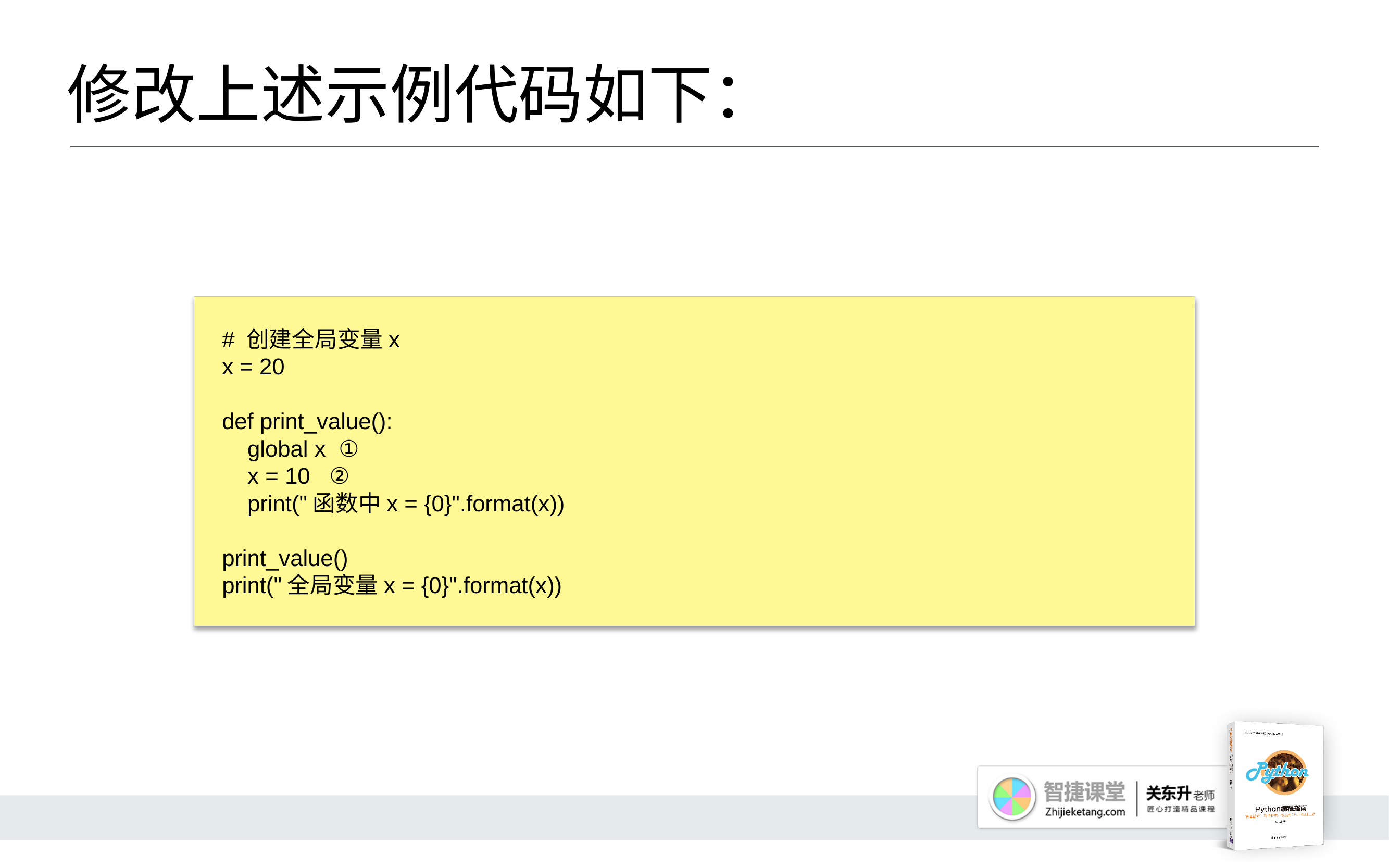

# 修改上述示例代码如下：
# 创建全局变量x
x = 20

def print_value():
    global x  ①
    x = 10   ②
    print("函数中x = {0}".format(x))

print_value()
print("全局变量x = {0}".format(x))